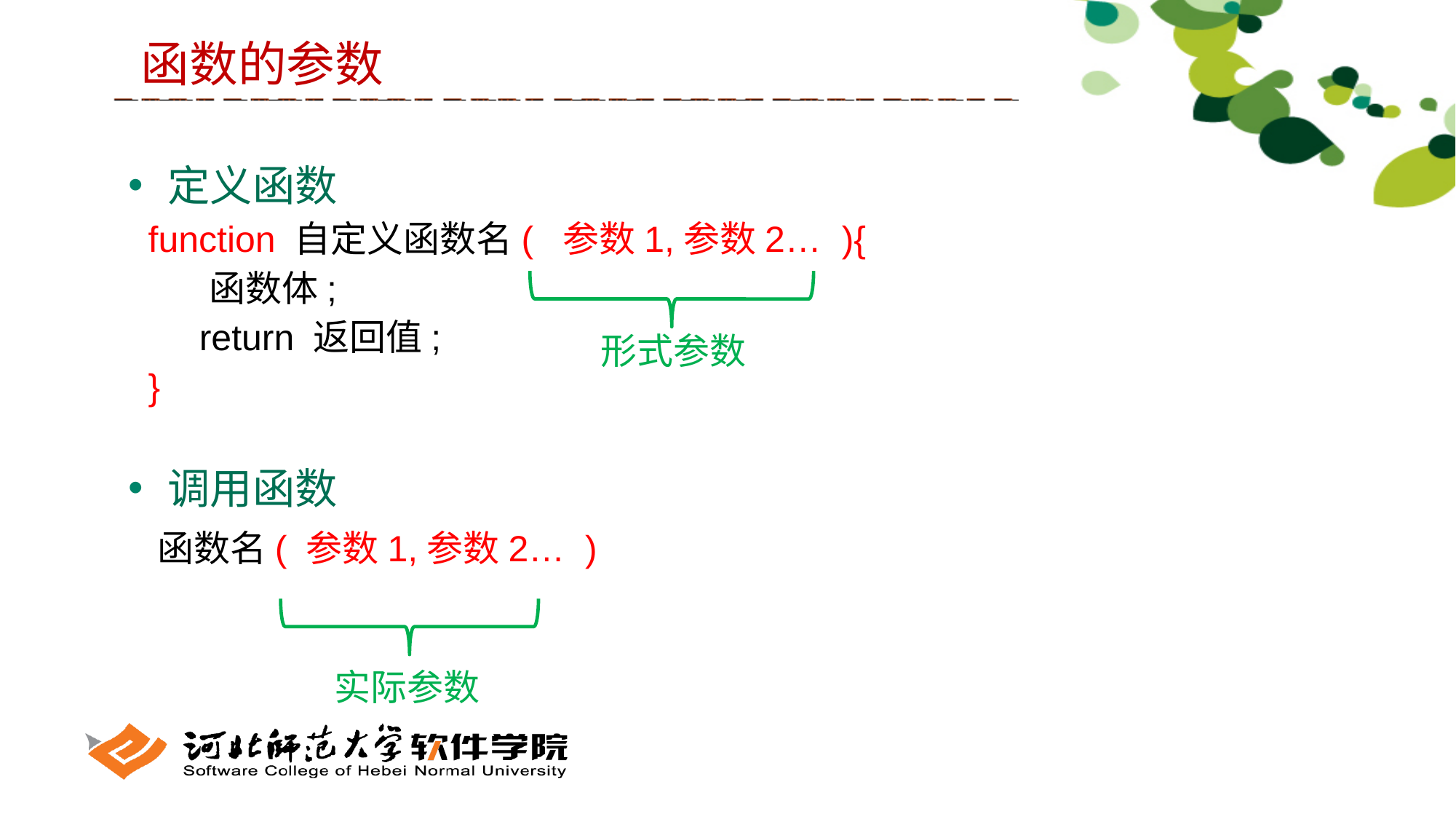

函数的参数
 定义函数
function 自定义函数名(  参数1,参数2…  ){
	   函数体;
     return 返回值;
}

 调用函数
  函数名( 参数1,参数2…  )

形式参数

实际参数